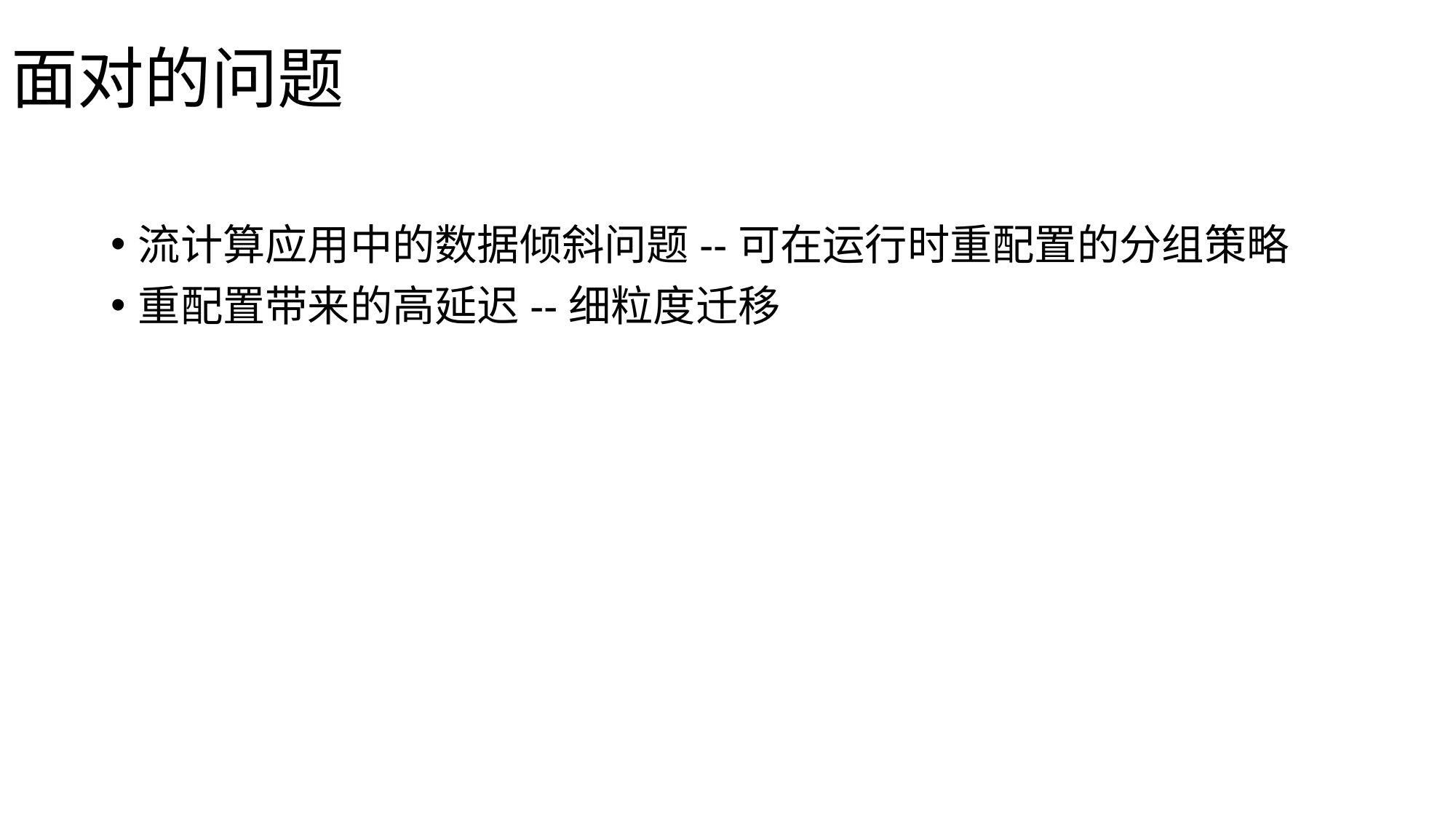

# 面对的问题
流计算应用中的数据倾斜问题--可在运行时重配置的分组策略
重配置带来的高延迟--细粒度迁移